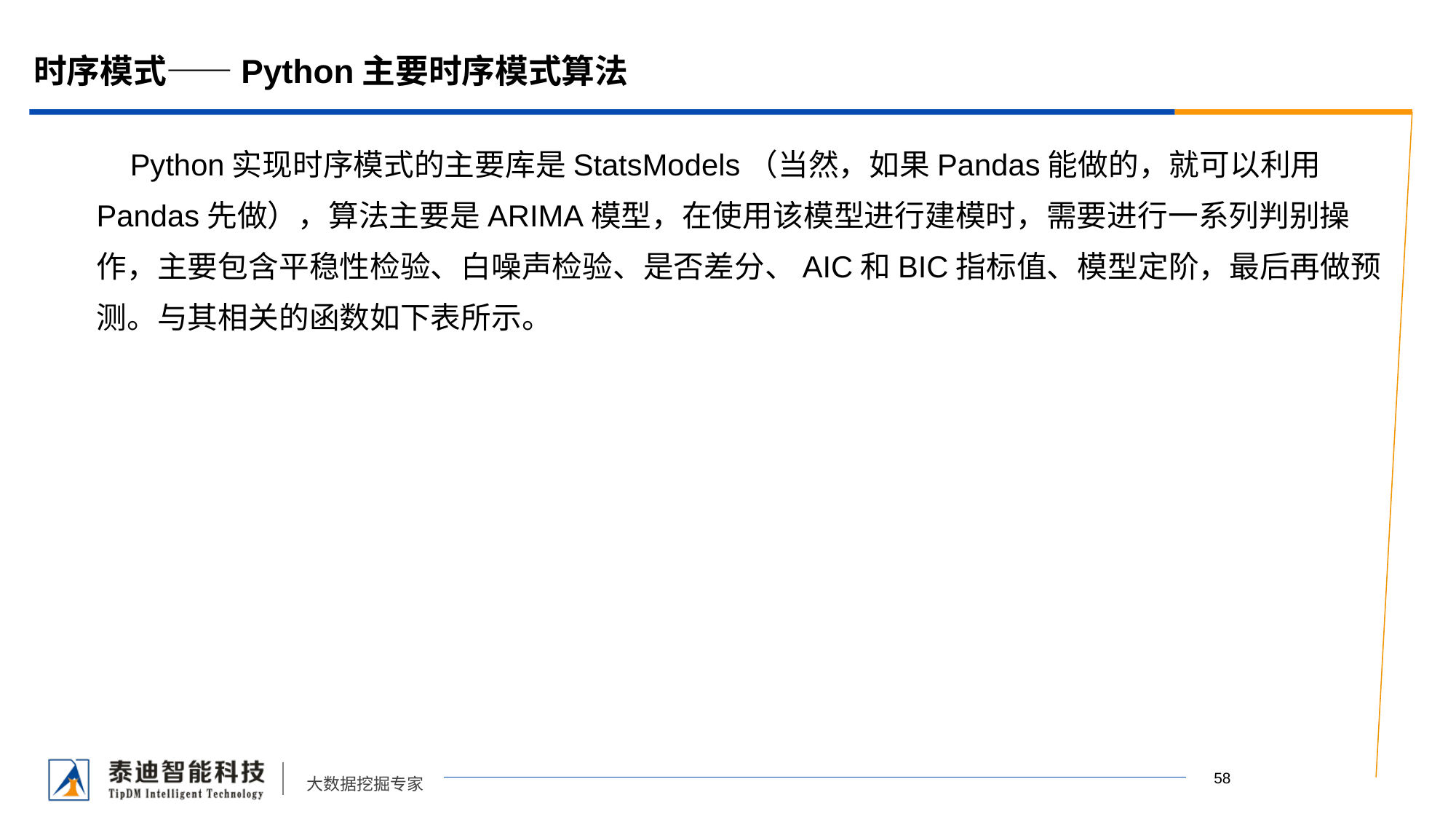

时序模式——Python主要时序模式算法
    Python实现时序模式的主要库是StatsModels（当然，如果Pandas能做的，就可以利用Pandas先做），算法主要是ARIMA模型，在使用该模型进行建模时，需要进行一系列判别操作，主要包含平稳性检验、白噪声检验、是否差分、AIC和BIC指标值、模型定阶，最后再做预测。与其相关的函数如下表所示。